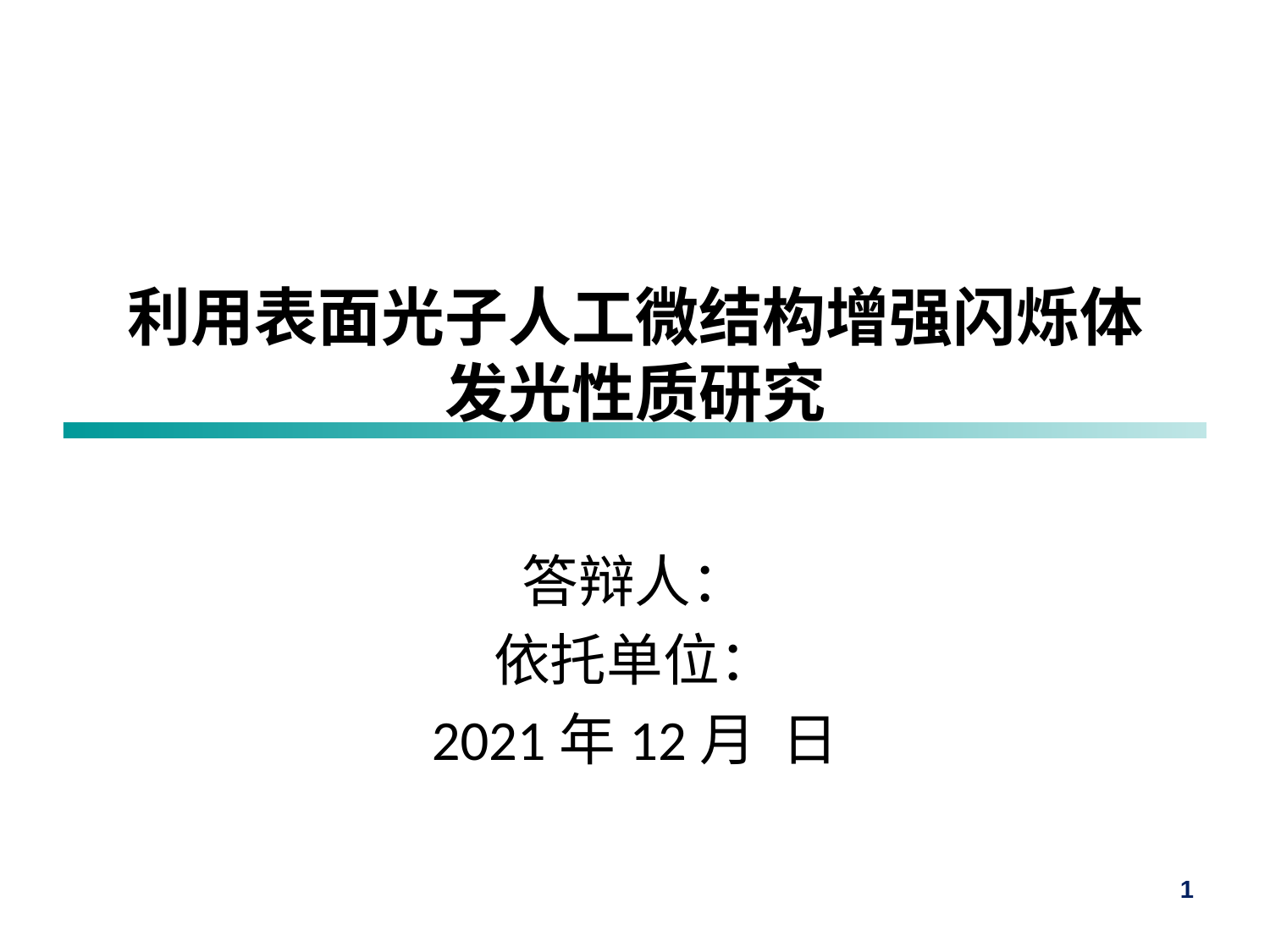

# 利用表面光子人工微结构增强闪烁体发光性质研究
答辩人：
依托单位：
2021年12月  日

1